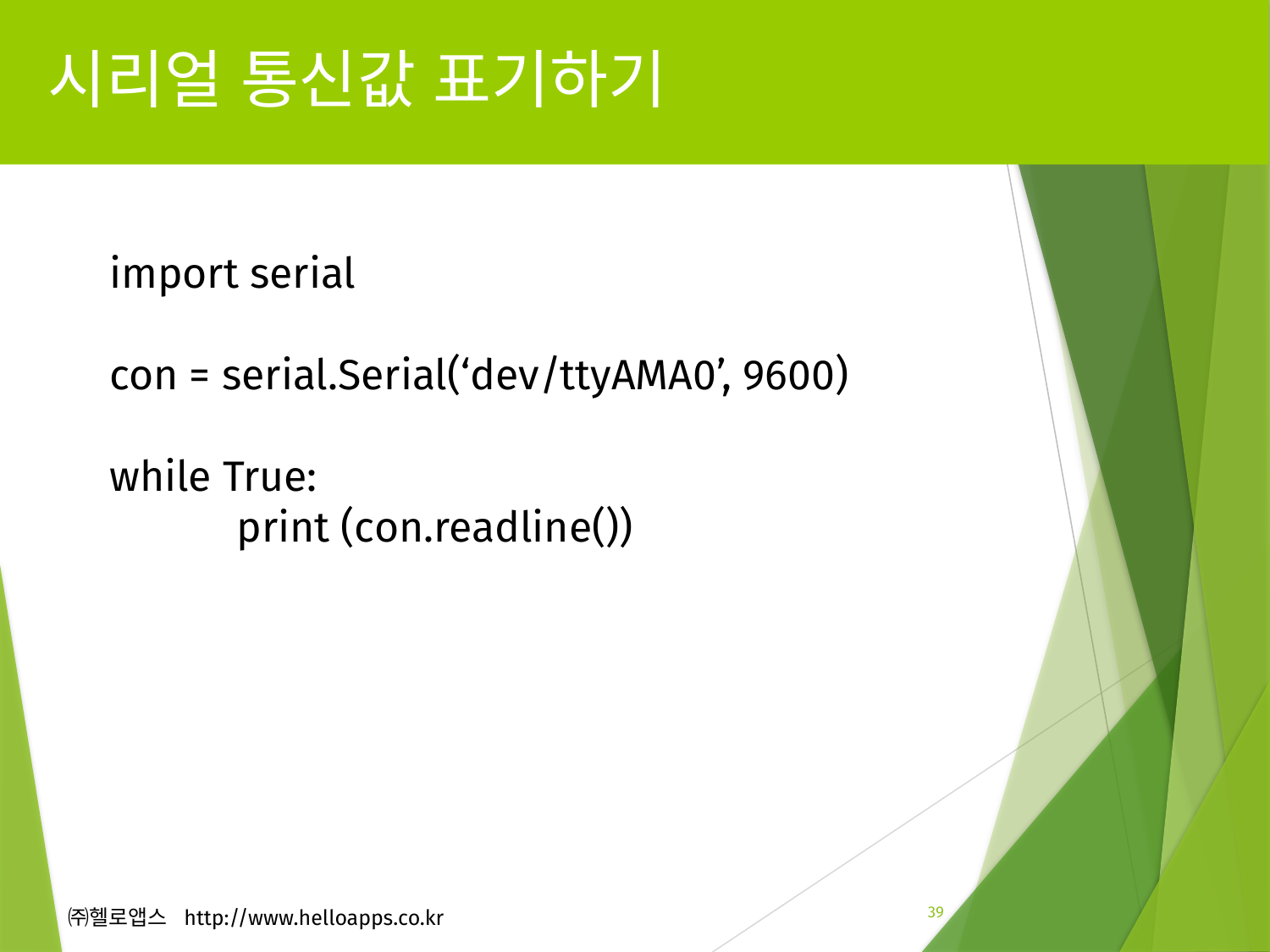

# 시리얼 통신값 표기하기
import serial

con = serial.Serial(‘dev/ttyAMA0’, 9600)

while True:
	print (con.readline())
39